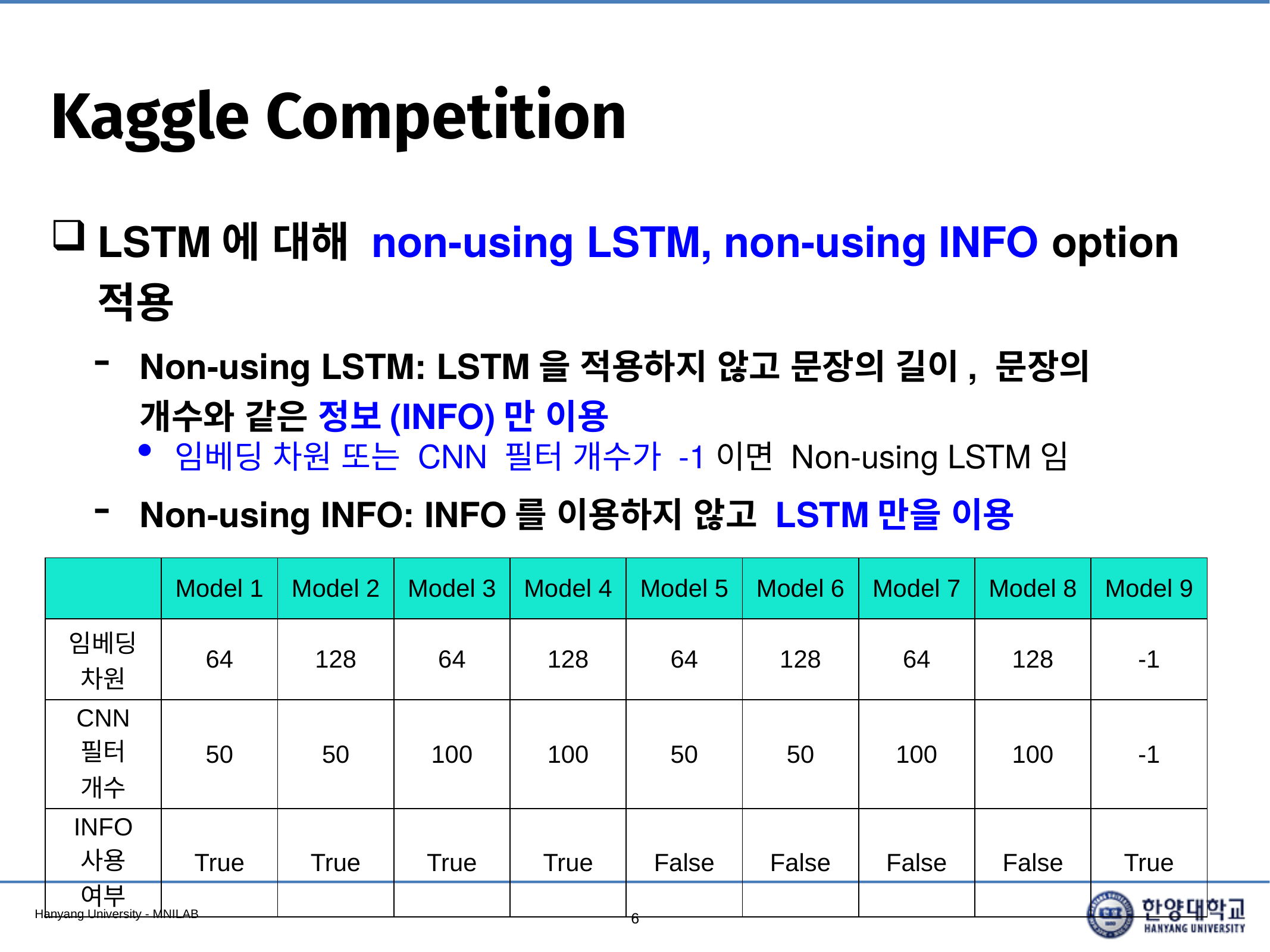

# Kaggle Competition
LSTM에 대해 non-using LSTM, non-using INFO option 적용
Non-using LSTM: LSTM을 적용하지 않고 문장의 길이, 문장의 개수와 같은 정보(INFO)만 이용
임베딩 차원 또는 CNN 필터 개수가 -1이면 Non-using LSTM임
Non-using INFO: INFO를 이용하지 않고 LSTM만을 이용
|  | Model 1 | Model 2 | Model 3 | Model 4 | Model 5 | Model 6 | Model 7 | Model 8 | Model 9 |
| --- | --- | --- | --- | --- | --- | --- | --- | --- | --- |
| 임베딩 차원 | 64 | 128 | 64 | 128 | 64 | 128 | 64 | 128 | -1 |
| CNN 필터 개수 | 50 | 50 | 100 | 100 | 50 | 50 | 100 | 100 | -1 |
| INFO 사용 여부 | True | True | True | True | False | False | False | False | True |
6